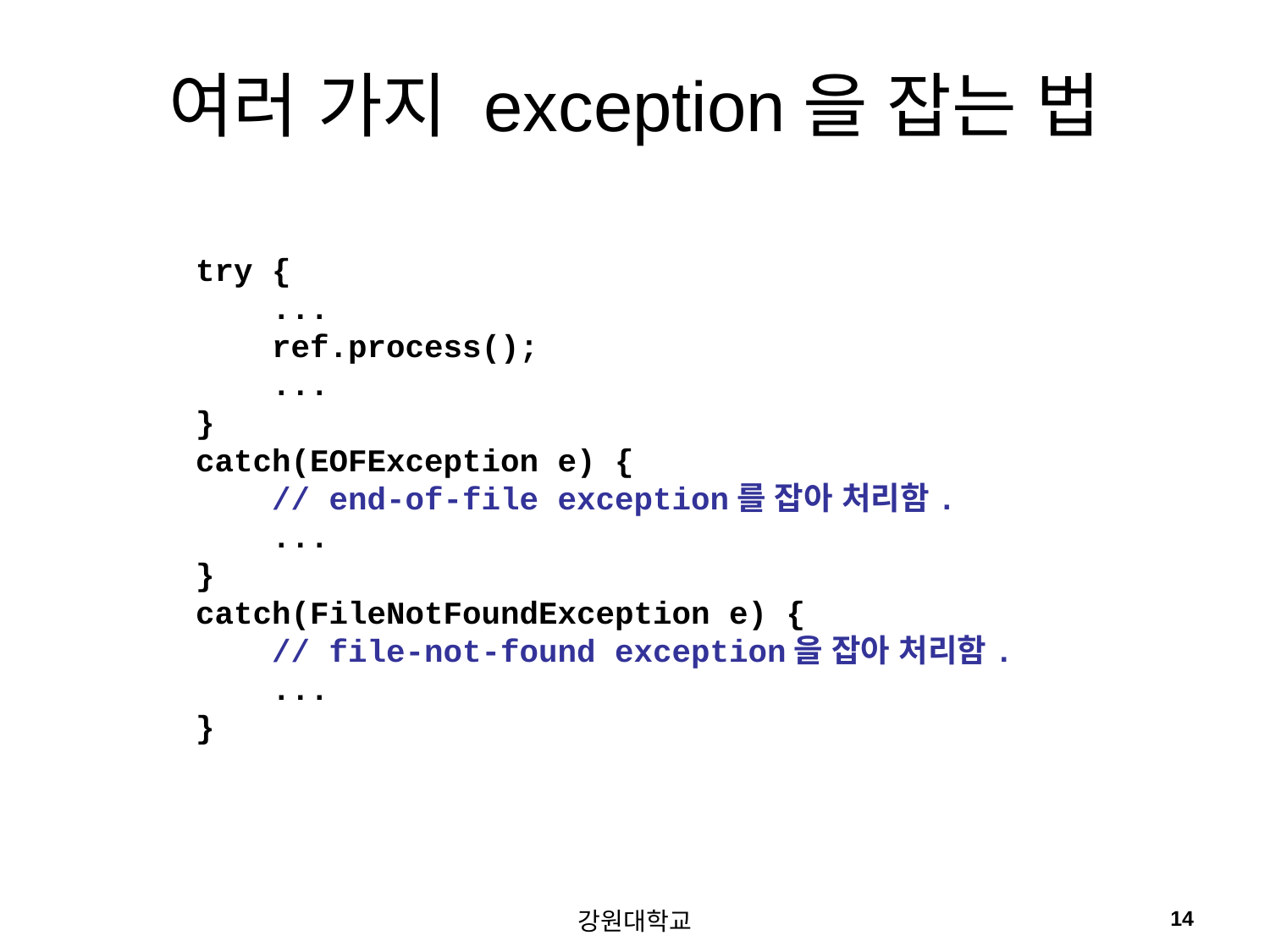

# 여러 가지 exception을 잡는 법
try {
    ...
    ref.process();
    ...
}
catch(EOFException e) {
    // end-of-file exception를 잡아 처리함.
    ...
}
catch(FileNotFoundException e) {
    // file-not-found exception을 잡아 처리함.
    ...
}

강원대학교
14